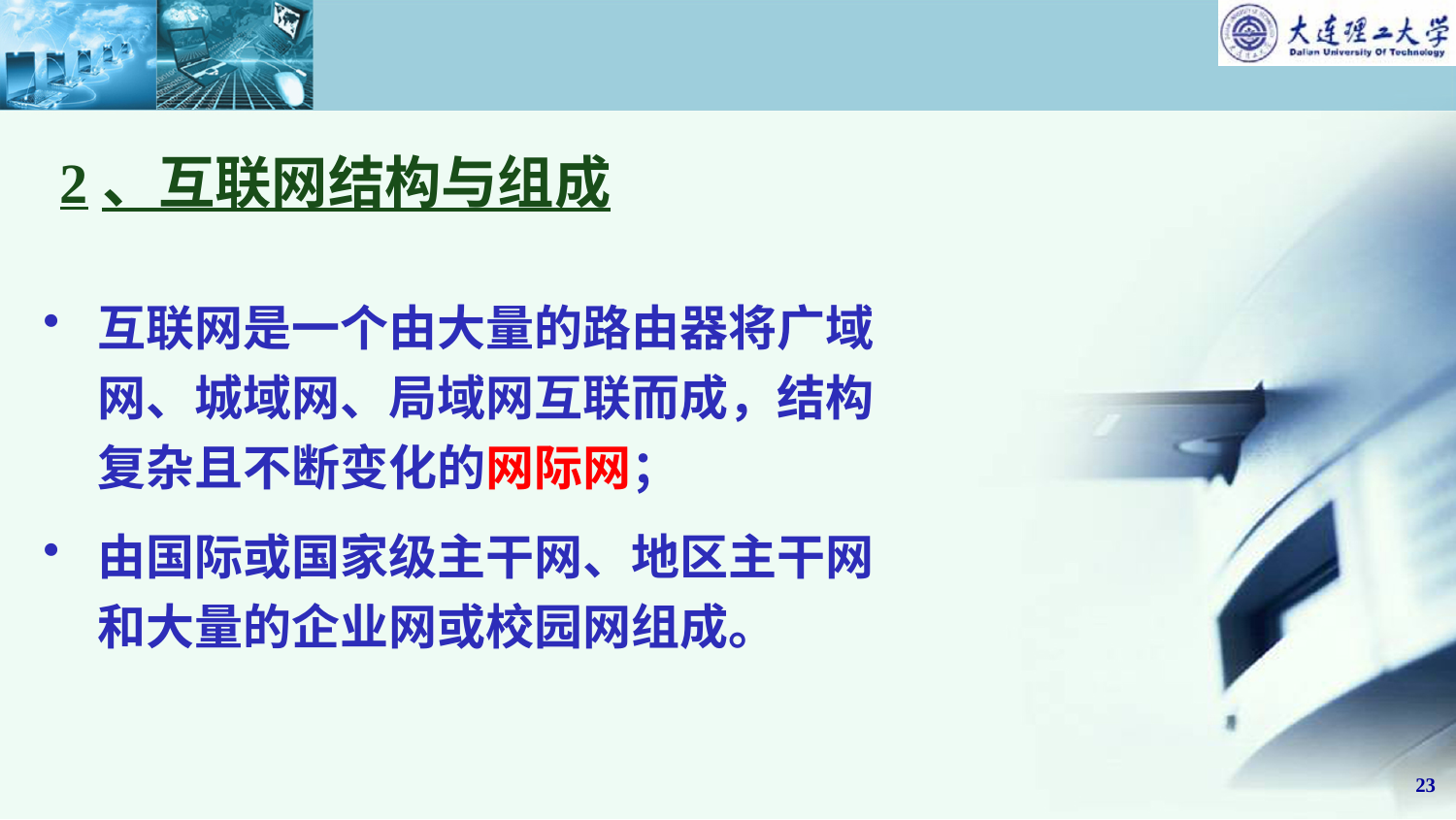

2、互联网结构与组成
互联网是一个由大量的路由器将广域网、城域网、局域网互联而成，结构复杂且不断变化的网际网；
由国际或国家级主干网、地区主干网和大量的企业网或校园网组成。
23